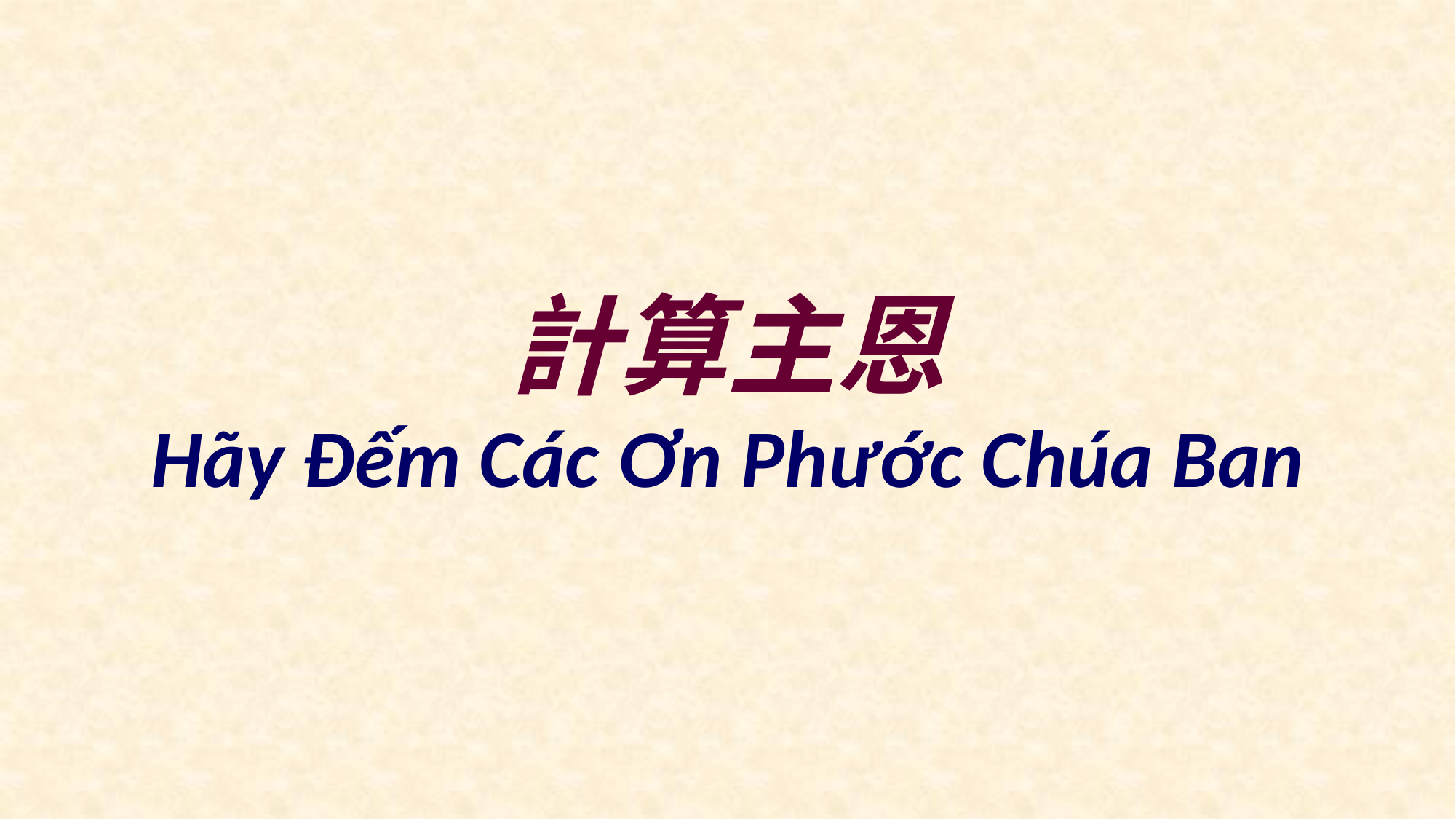

# 計算主恩
Hãy Đếm Các Ơn Phước Chúa Ban